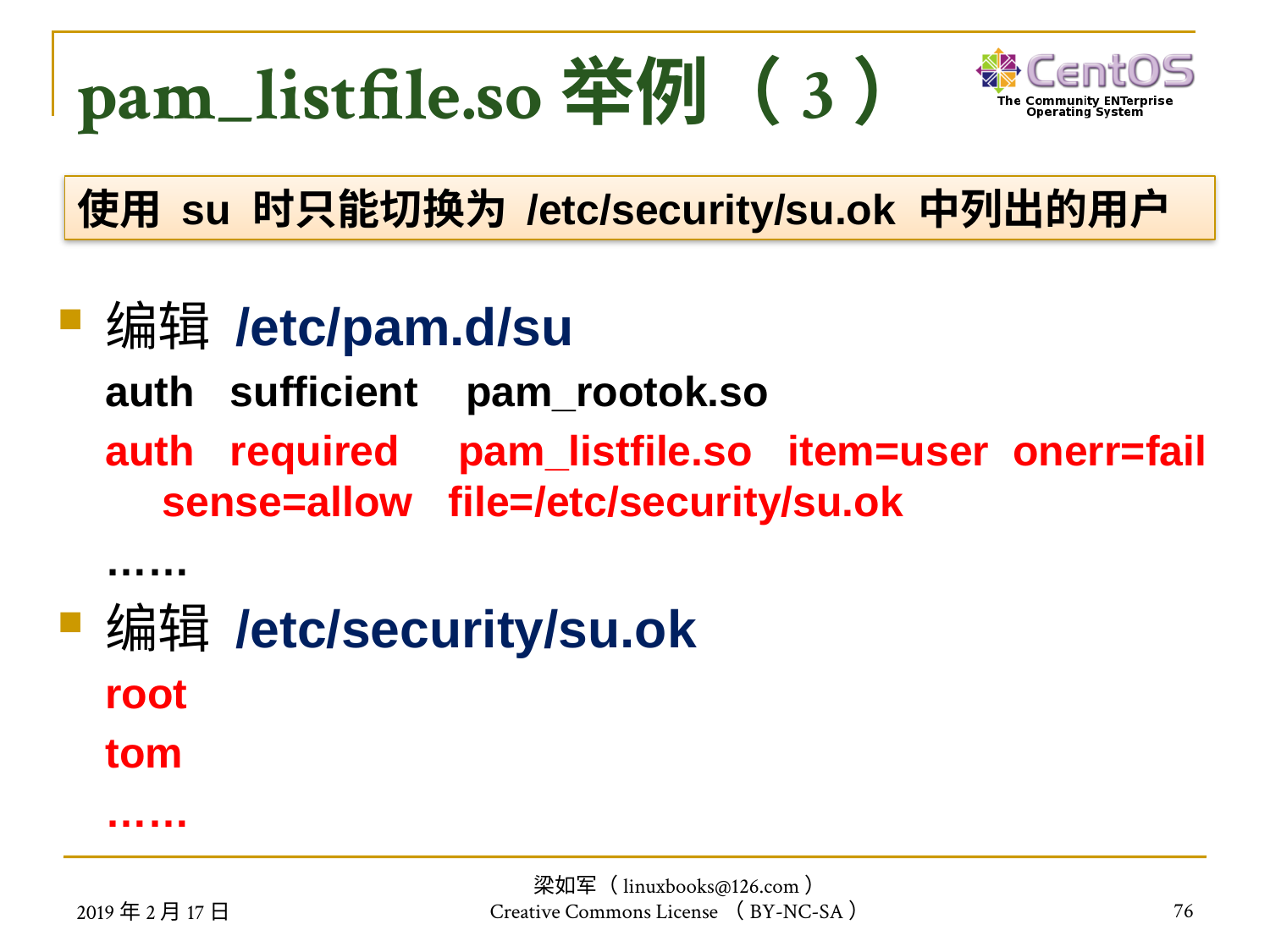

# pam_listfile.so举例（3）
使用 su 时只能切换为 /etc/security/su.ok 中列出的用户
编辑 /etc/pam.d/su
auth   sufficient    pam_rootok.so
auth   required     pam_listfile.so   item=user  onerr=fail  sense=allow   file=/etc/security/su.ok
……
编辑 /etc/security/su.ok
root
tom
……
梁如军（linuxbooks@126.com）
Creative Commons License（BY-NC-SA）
2019年2月17日
76